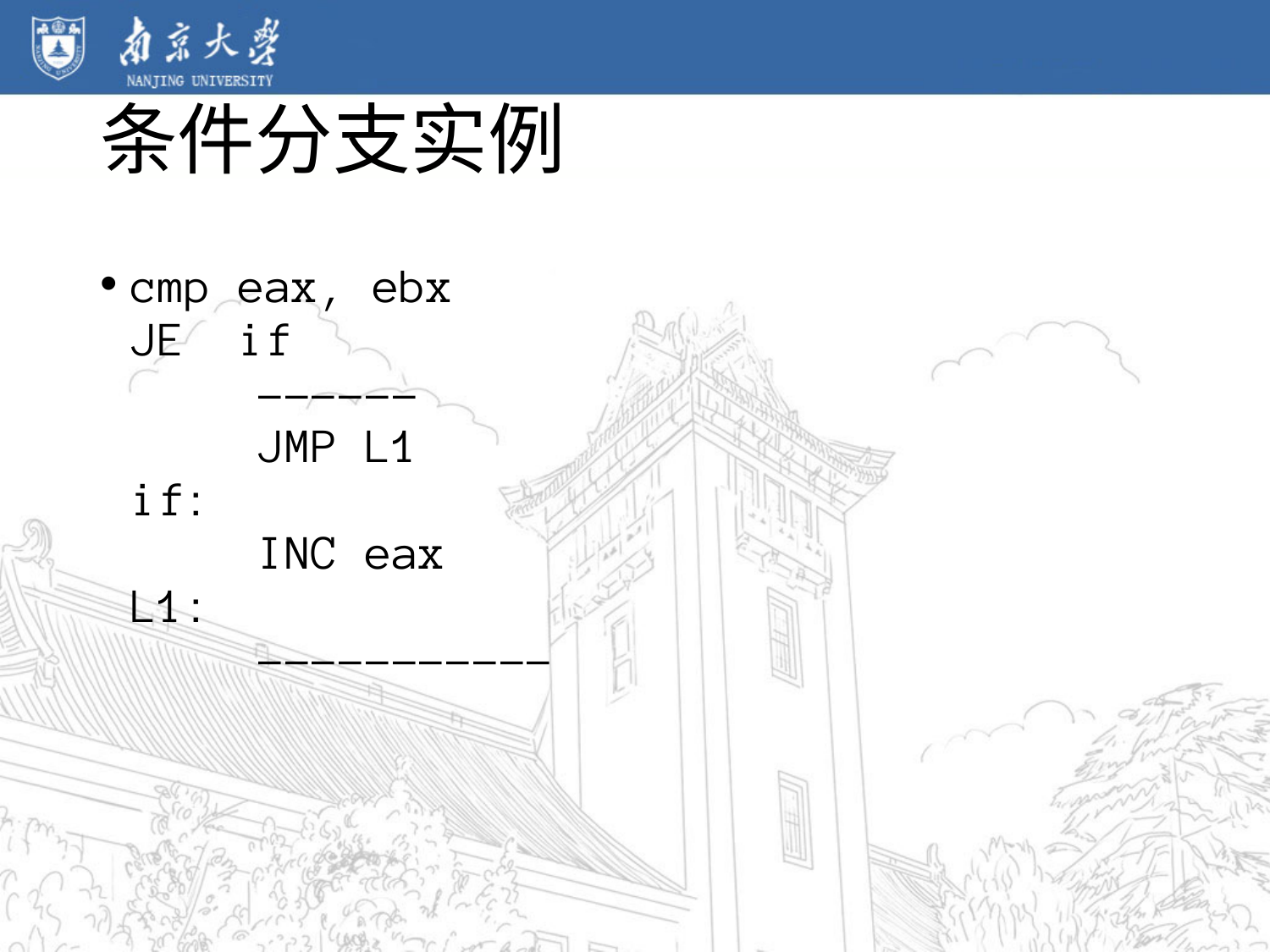

# 条件分支实例
cmp eax, ebx
JE  if
	------
	JMP L1
if:
	INC eax
L1:
	-----------